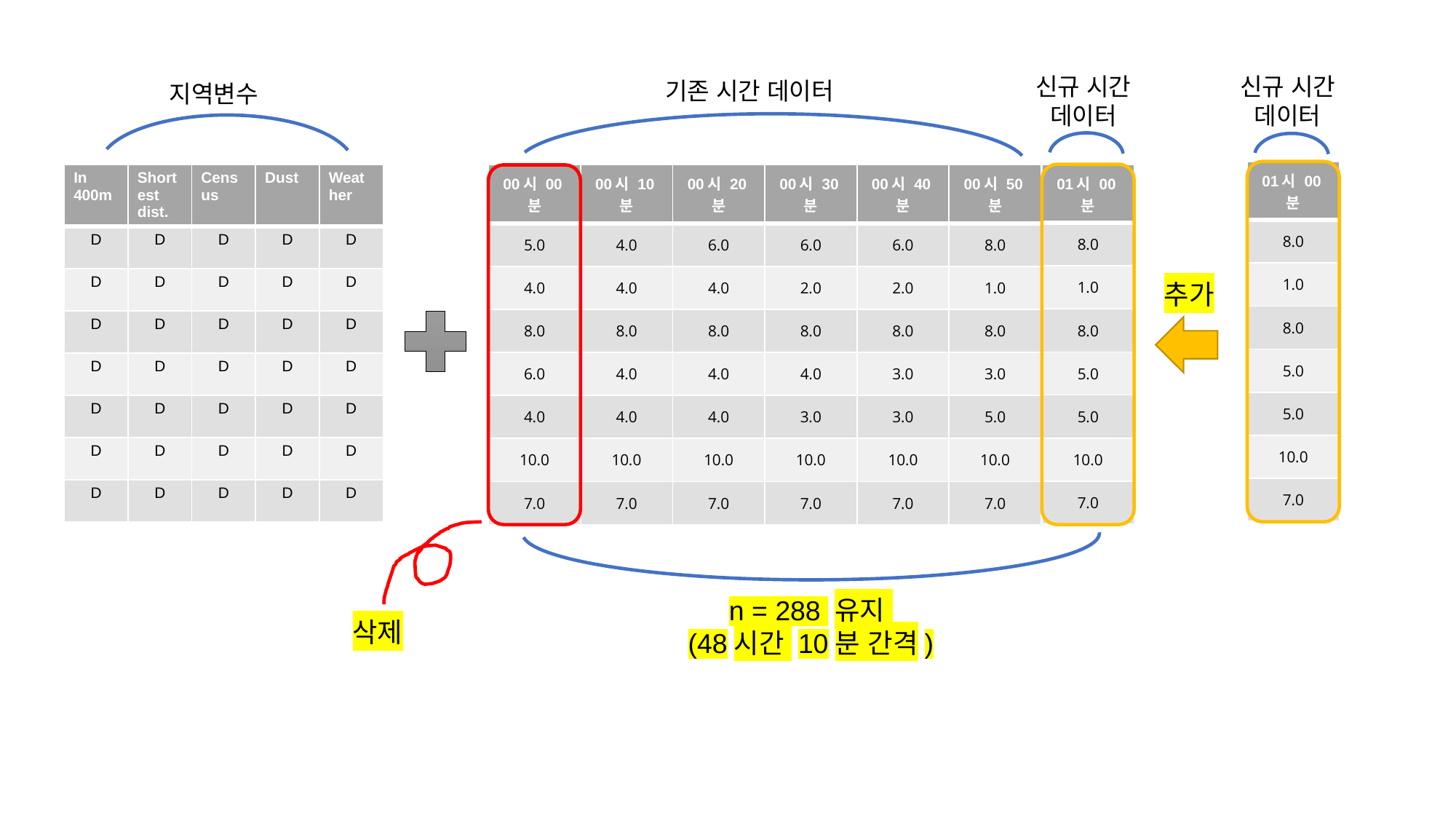

신규 시간 데이터
신규 시간 데이터
기존 시간 데이터
지역변수

| 01시 00분 |
| --- |
| 8.0 |
| 1.0 |
| 8.0 |
| 5.0 |
| 5.0 |
| 10.0 |
| 7.0 |

| 01시 00분 |
| --- |
| 8.0 |
| 1.0 |
| 8.0 |
| 5.0 |
| 5.0 |
| 10.0 |
| 7.0 |

| In 400m | Shortest dist. | Census | Dust | Weather |
| --- | --- | --- | --- | --- |
| D | D | D | D | D |
| D | D | D | D | D |
| D | D | D | D | D |
| D | D | D | D | D |
| D | D | D | D | D |
| D | D | D | D | D |
| D | D | D | D | D |
| 00시 00분 | 00시 10분 | 00시 20분 | 00시 30분 | 00시 40분 | 00시 50분 |
| --- | --- | --- | --- | --- | --- |
| 5.0 | 4.0 | 6.0 | 6.0 | 6.0 | 8.0 |
| 4.0 | 4.0 | 4.0 | 2.0 | 2.0 | 1.0 |
| 8.0 | 8.0 | 8.0 | 8.0 | 8.0 | 8.0 |
| 6.0 | 4.0 | 4.0 | 4.0 | 3.0 | 3.0 |
| 4.0 | 4.0 | 4.0 | 3.0 | 3.0 | 5.0 |
| 10.0 | 10.0 | 10.0 | 10.0 | 10.0 | 10.0 |
| 7.0 | 7.0 | 7.0 | 7.0 | 7.0 | 7.0 |
추가

n = 288 유지
(48시간 10분 간격)
삭제